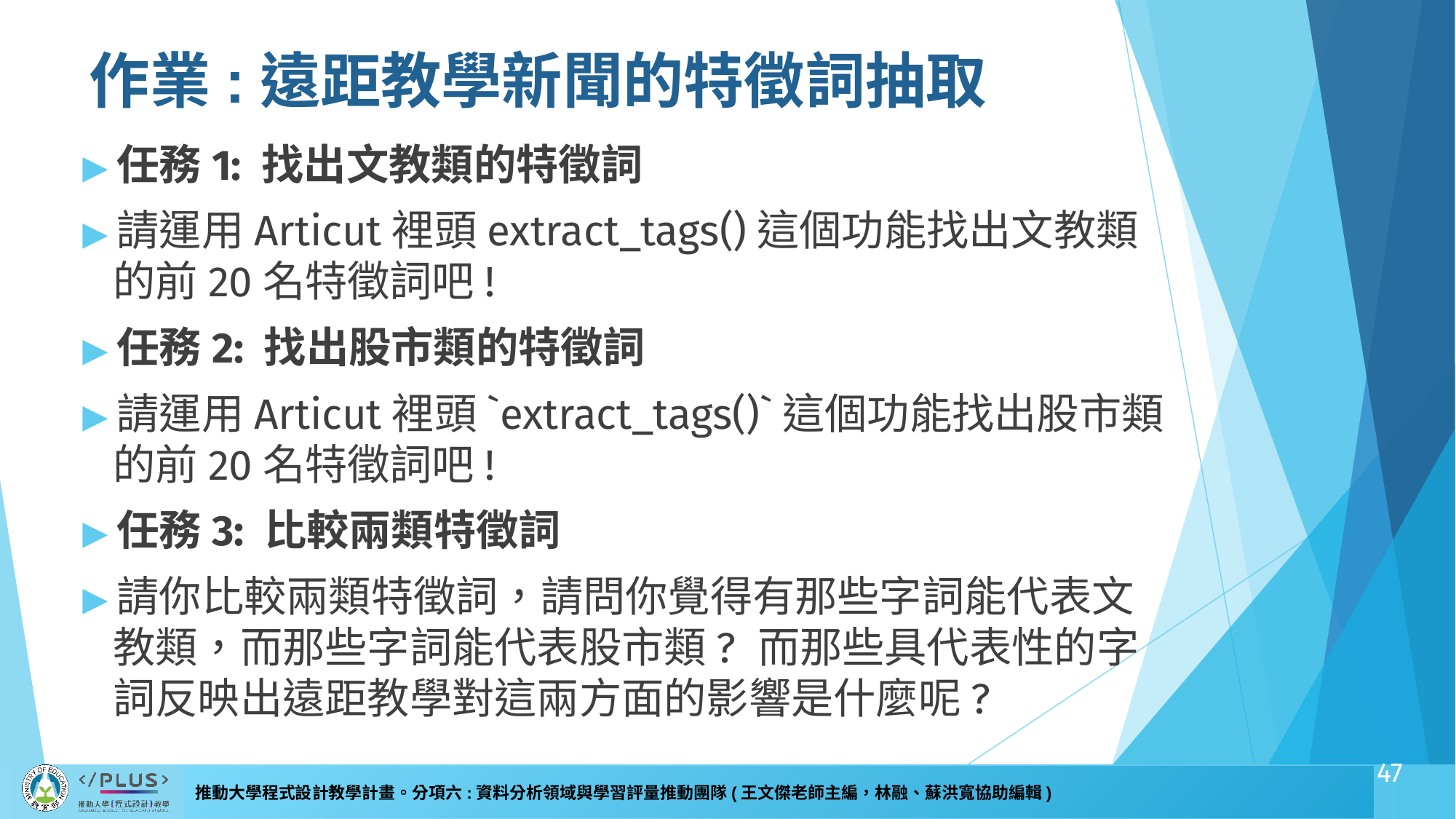

# 作業:遠距教學新聞的特徵詞抽取
任務1: 找出文教類的特徵詞
請運用Articut裡頭extract_tags()這個功能找出文教類的前20名特徵詞吧!
任務2: 找出股市類的特徵詞
請運用Articut裡頭`extract_tags()`這個功能找出股市類的前20名特徵詞吧!
任務3: 比較兩類特徵詞
請你比較兩類特徵詞，請問你覺得有那些字詞能代表文教類，而那些字詞能代表股市類? 而那些具代表性的字詞反映出遠距教學對這兩方面的影響是什麼呢?

47